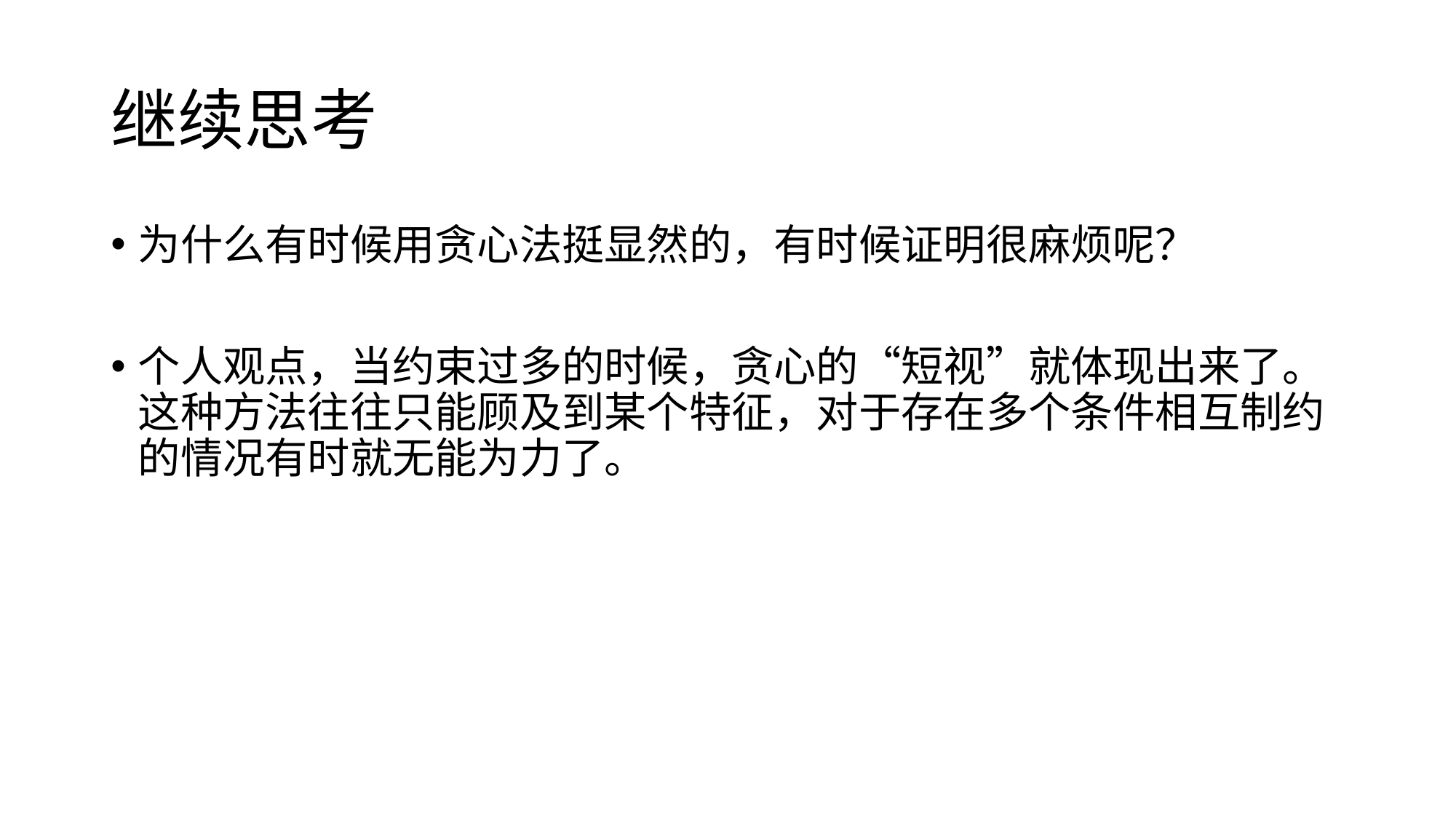

# 继续思考
为什么有时候用贪心法挺显然的，有时候证明很麻烦呢？

个人观点，当约束过多的时候，贪心的“短视”就体现出来了。这种方法往往只能顾及到某个特征，对于存在多个条件相互制约的情况有时就无能为力了。